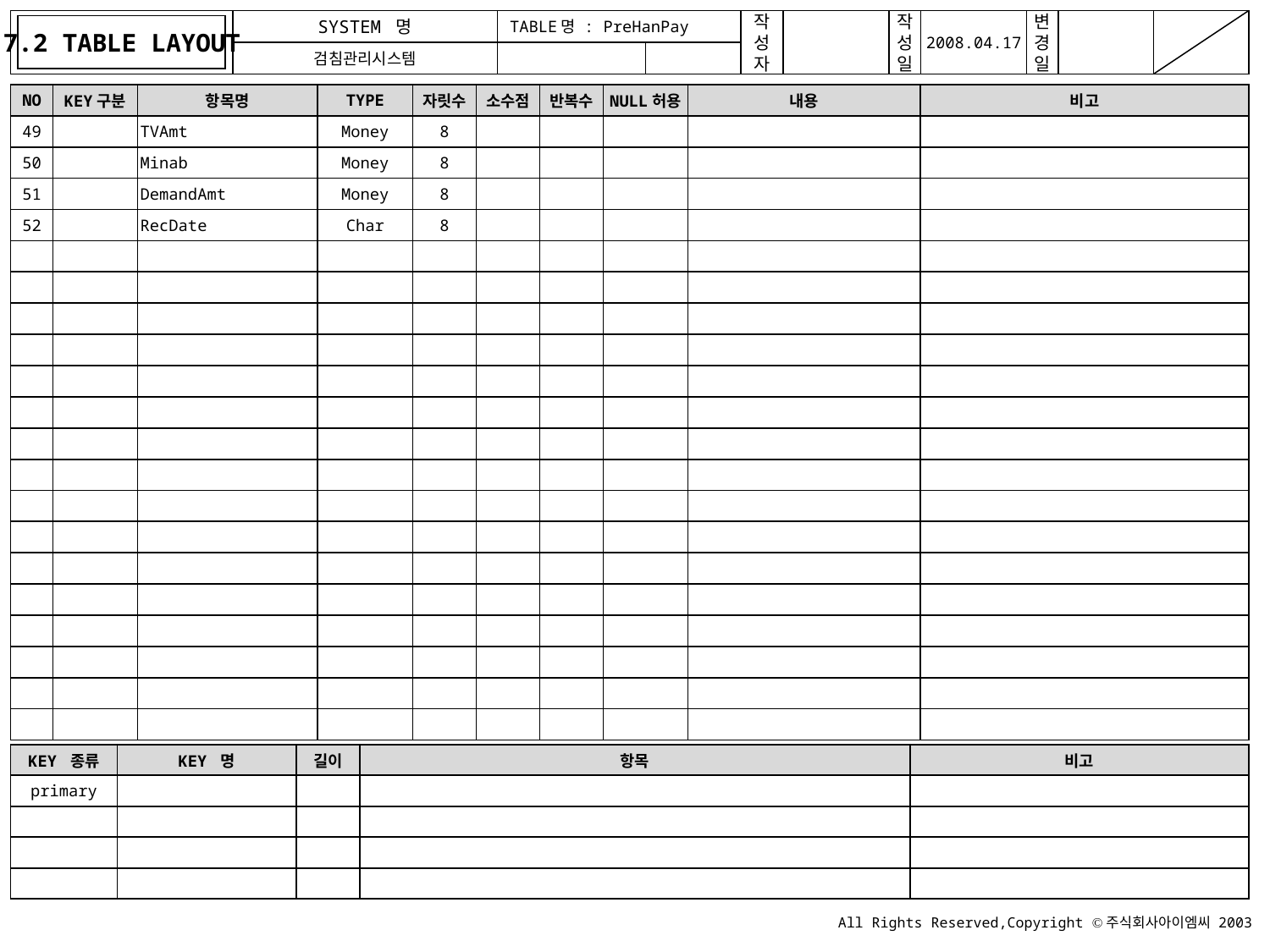

7.2 TABLE LAYOUT
TABLE명 : PreHanPay
| NO | KEY구분 | 항목명 | TYPE | 자릿수 | 소수점 | 반복수 | NULL허용 | 내용 | 비고 |
| --- | --- | --- | --- | --- | --- | --- | --- | --- | --- |
| 49 |  | TVAmt | Money | 8 |  |  |  |  |  |
| 50 |  | Minab | Money | 8 |  |  |  |  |  |
| 51 |  | DemandAmt | Money | 8 |  |  |  |  |  |
| 52 |  | RecDate | Char | 8 |  |  |  |  |  |
|  |  |  |  |  |  |  |  |  |  |
|  |  |  |  |  |  |  |  |  |  |
|  |  |  |  |  |  |  |  |  |  |
|  |  |  |  |  |  |  |  |  |  |
|  |  |  |  |  |  |  |  |  |  |
|  |  |  |  |  |  |  |  |  |  |
|  |  |  |  |  |  |  |  |  |  |
|  |  |  |  |  |  |  |  |  |  |
|  |  |  |  |  |  |  |  |  |  |
|  |  |  |  |  |  |  |  |  |  |
|  |  |  |  |  |  |  |  |  |  |
|  |  |  |  |  |  |  |  |  |  |
|  |  |  |  |  |  |  |  |  |  |
|  |  |  |  |  |  |  |  |  |  |
|  |  |  |  |  |  |  |  |  |  |
|  |  |  |  |  |  |  |  |  |  |
| KEY 종류 | KEY 명 | 길이 | 항목 | 비고 |
| --- | --- | --- | --- | --- |
| primary |  |  |  |  |
|  |  |  |  |  |
|  |  |  |  |  |
|  |  |  |  |  |